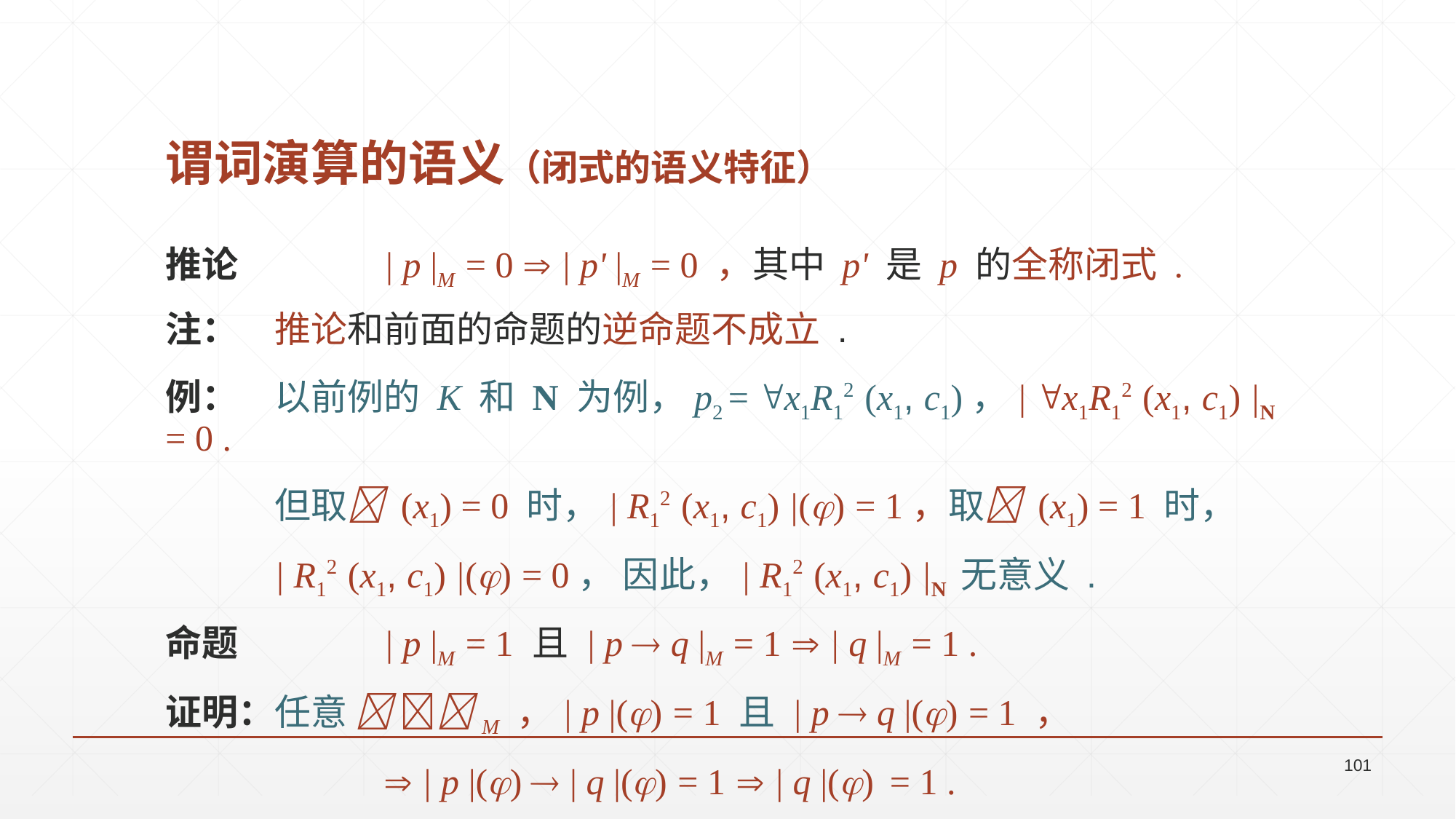

# 谓词演算的语义（闭式的语义特征）
推论		| p |M  = 0 ⇒ | pʹ |M  = 0 ，其中 pʹ 是 p 的全称闭式 .
注：	推论和前面的命题的逆命题不成立 .
例：	以前例的 K 和 N 为例，p2 = ∀x1R12  (x1, c1)，| ∀x1R12  (x1, c1) |N = 0 .
	但取ϕ (x1) = 0 时，| R12  (x1, c1) |(ϕ) = 1，取ϕ (x1) = 1 时，
	| R12  (x1, c1) |(ϕ) = 0， 因此，| R12  (x1, c1) |N 无意义 .
命题		| p |M  = 1 且 | p → q |M  = 1 ⇒ | q |M  = 1 .
证明：任意 ϕ ∈ΦM ，| p |(ϕ)  = 1 且 | p → q |(ϕ)  = 1 ，
		⇒ | p |(ϕ) → | q |(ϕ)  = 1 ⇒ | q |(ϕ)   = 1 .

101